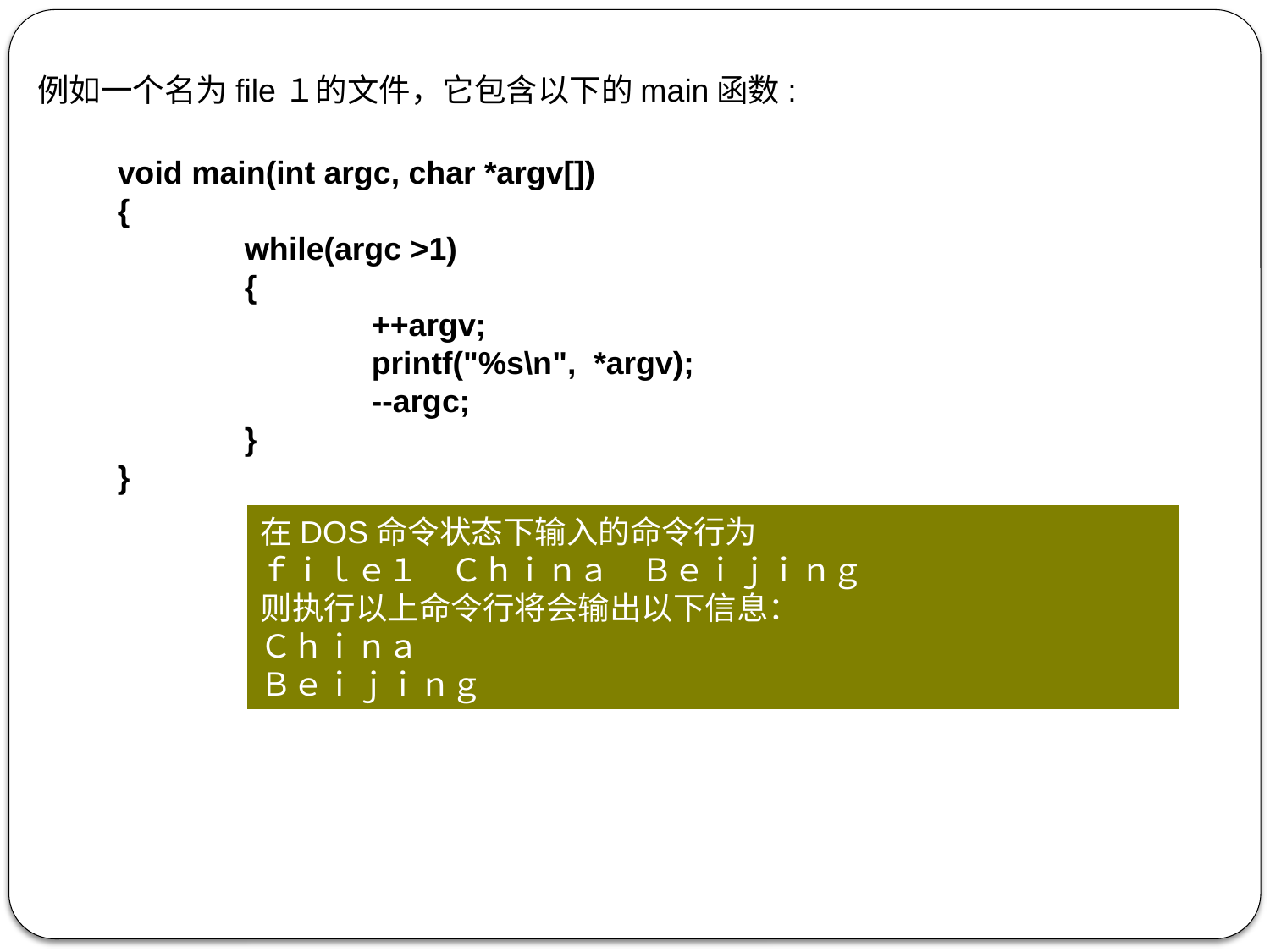

例如一个名为file１的文件，它包含以下的main函数:
void main(int argc, char *argv[])
{
	while(argc >1)
	{
		++argv;
		printf("%s\n",  *argv);
		--argc;
	}
}
在DOS命令状态下输入的命令行为
ｆｉｌｅ１　Ｃｈｉｎａ　Ｂｅｉｊｉｎｇ
则执行以上命令行将会输出以下信息：
Ｃｈｉｎａ
Ｂｅｉｊｉｎｇ